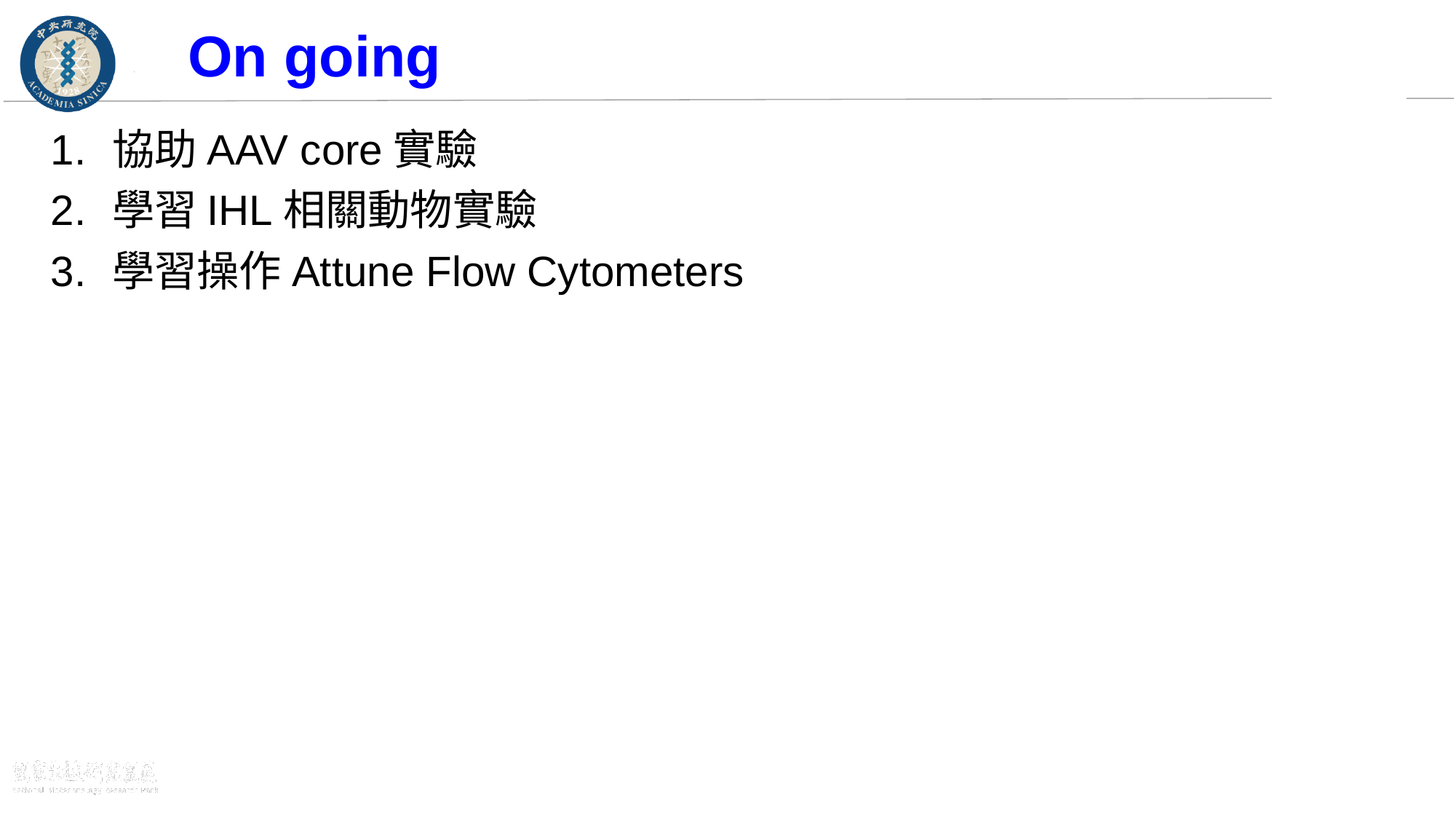

On going
協助AAV core實驗
學習IHL相關動物實驗
學習操作Attune Flow Cytometers